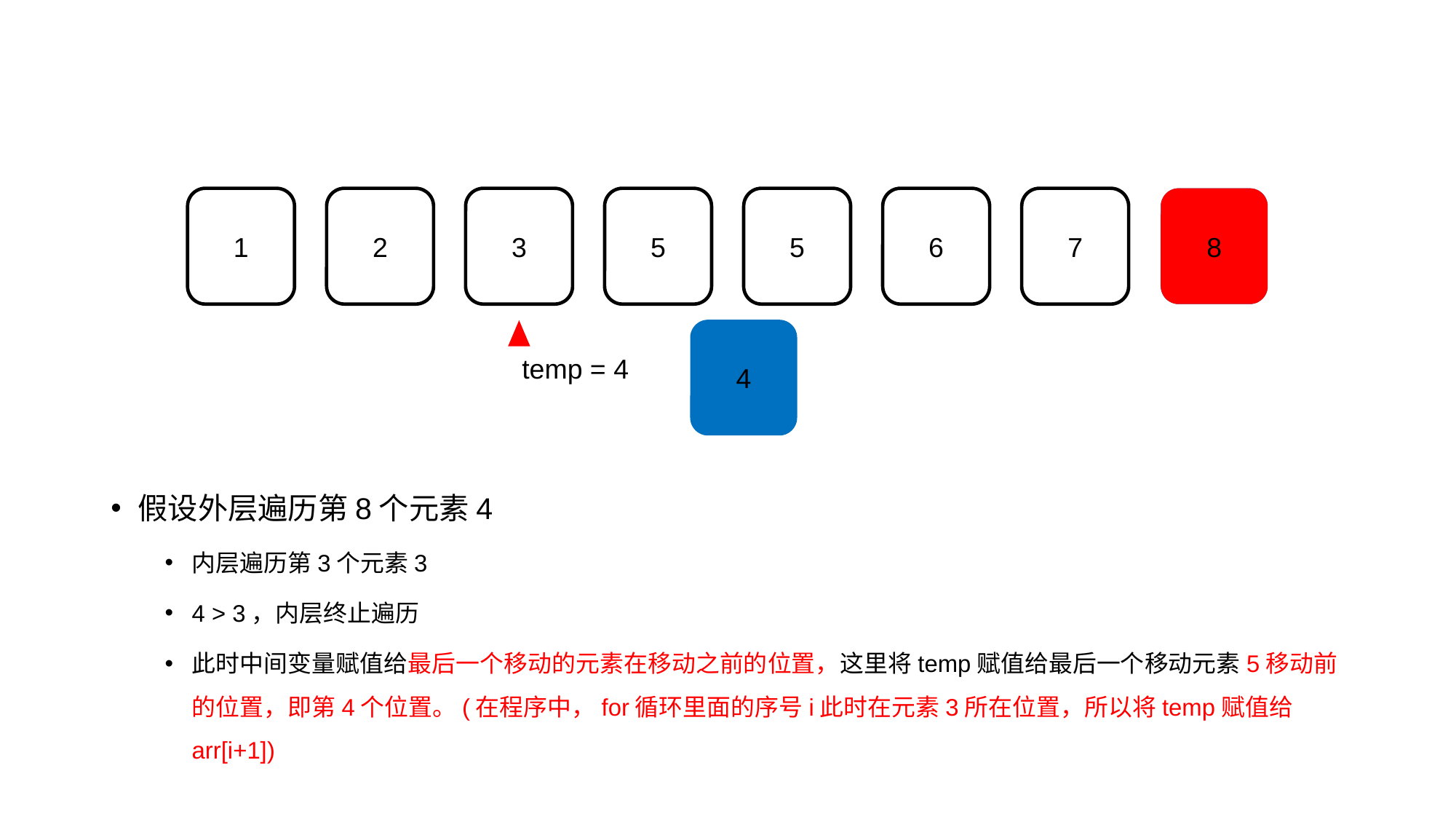

6
7
8
5
1
2
3
5
4
4

temp = 4
假设外层遍历第8个元素4
内层遍历第3个元素3
4 > 3，内层终止遍历
此时中间变量赋值给最后一个移动的元素在移动之前的位置，这里将temp赋值给最后一个移动元素5移动前的位置，即第4个位置。(在程序中，for循环里面的序号i此时在元素3所在位置，所以将temp赋值给arr[i+1])